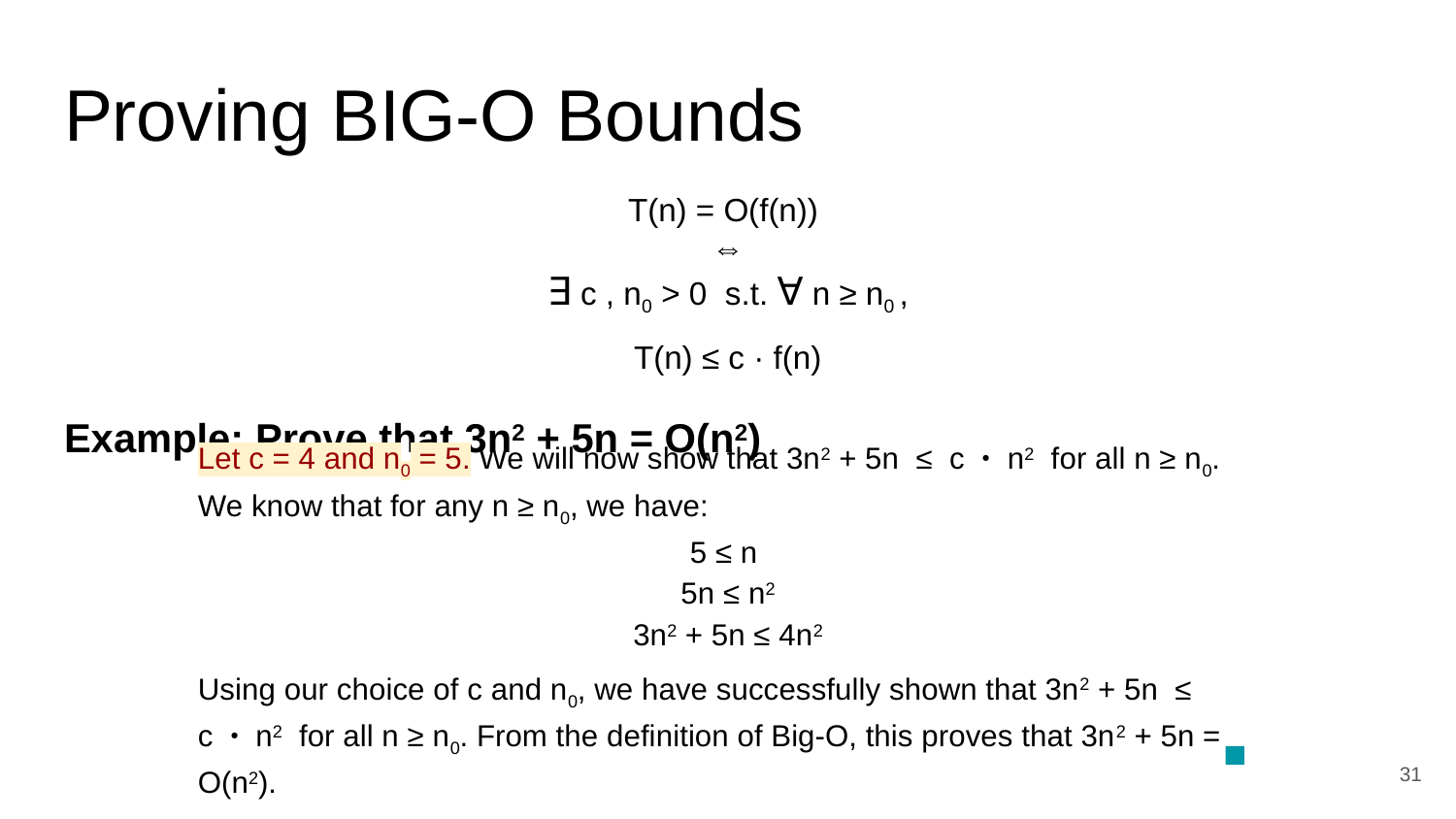

Proving BIG-O Bounds

T(n) = O(f(n))
⇔
∃ c , n0 > 0  s.t. ∀ n ≥ n0 ,
T(n) ≤ c · f(n)
Example: Prove that 3n2 + 5n = O(n2)
Let c = 4 and n0 = 5. We will now show that 3n2 + 5n  ≤  c・n2  for all n ≥ n0.
We know that for any n ≥ n0, we have:
5 ≤ n
5n ≤ n2
3n2 + 5n ≤ 4n2
Using our choice of c and n0, we have successfully shown that 3n2 + 5n  ≤  c・n2  for all n ≥ n0. From the definition of Big-O, this proves that 3n2 + 5n = O(n2).
31